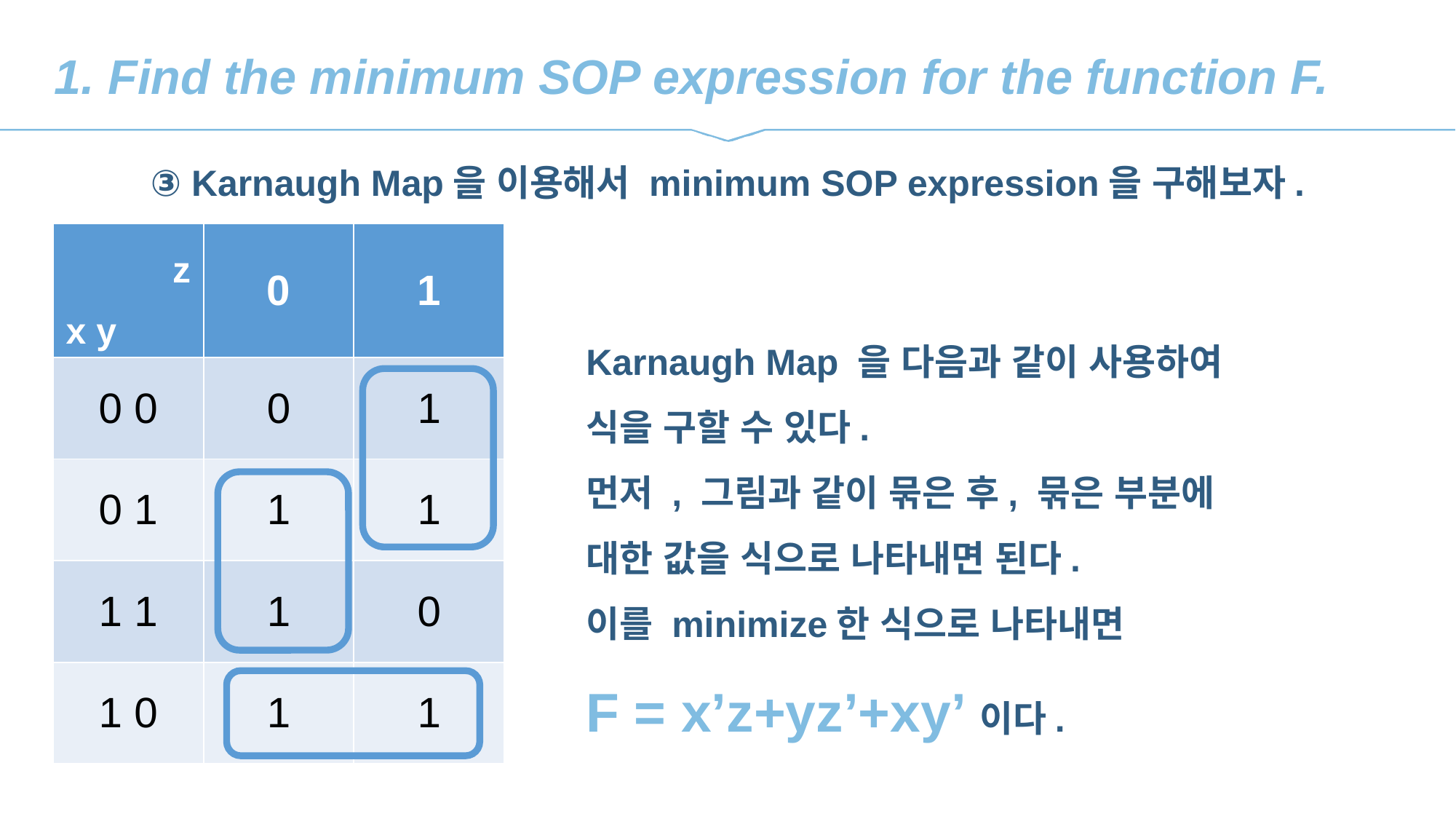

1. Find the minimum SOP expression for the function F.
③ Karnaugh Map을 이용해서 minimum SOP expression을 구해보자.
| z x y | 0 | 1 |
| --- | --- | --- |
| 0 0 | 0 | 1 |
| 0 1 | 1 | 1 |
| 1 1 | 1 | 0 |
| 1 0 | 1 | 1 |
Karnaugh Map 을 다음과 같이 사용하여
식을 구할 수 있다.
먼저 , 그림과 같이 묶은 후, 묶은 부분에
대한 값을 식으로 나타내면 된다.
이를 minimize한 식으로 나타내면
F = x’z+yz’+xy’이다.

경영학과
20123456